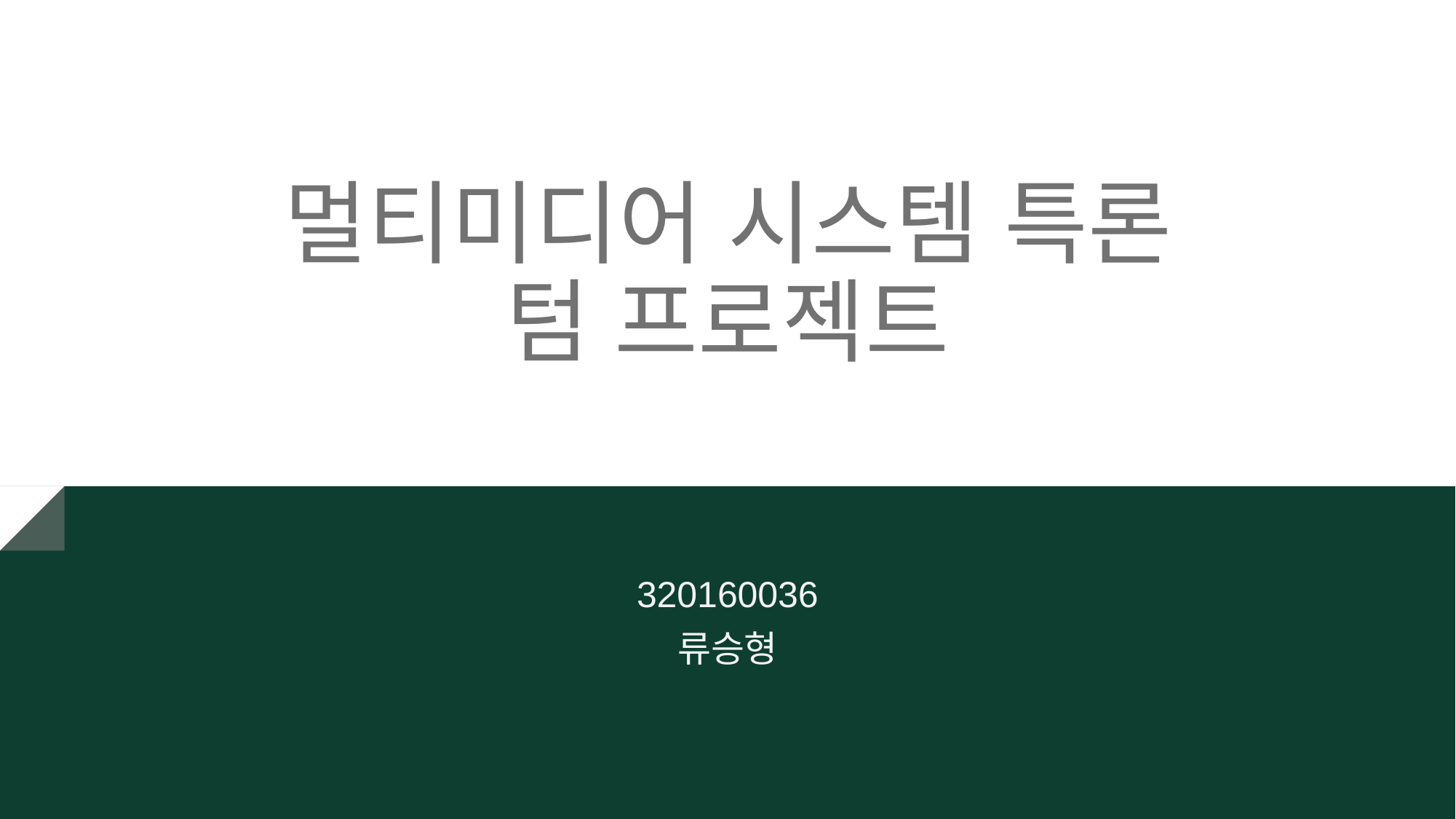

# 멀티미디어 시스템 특론 텀 프로젝트
320160036
류승형